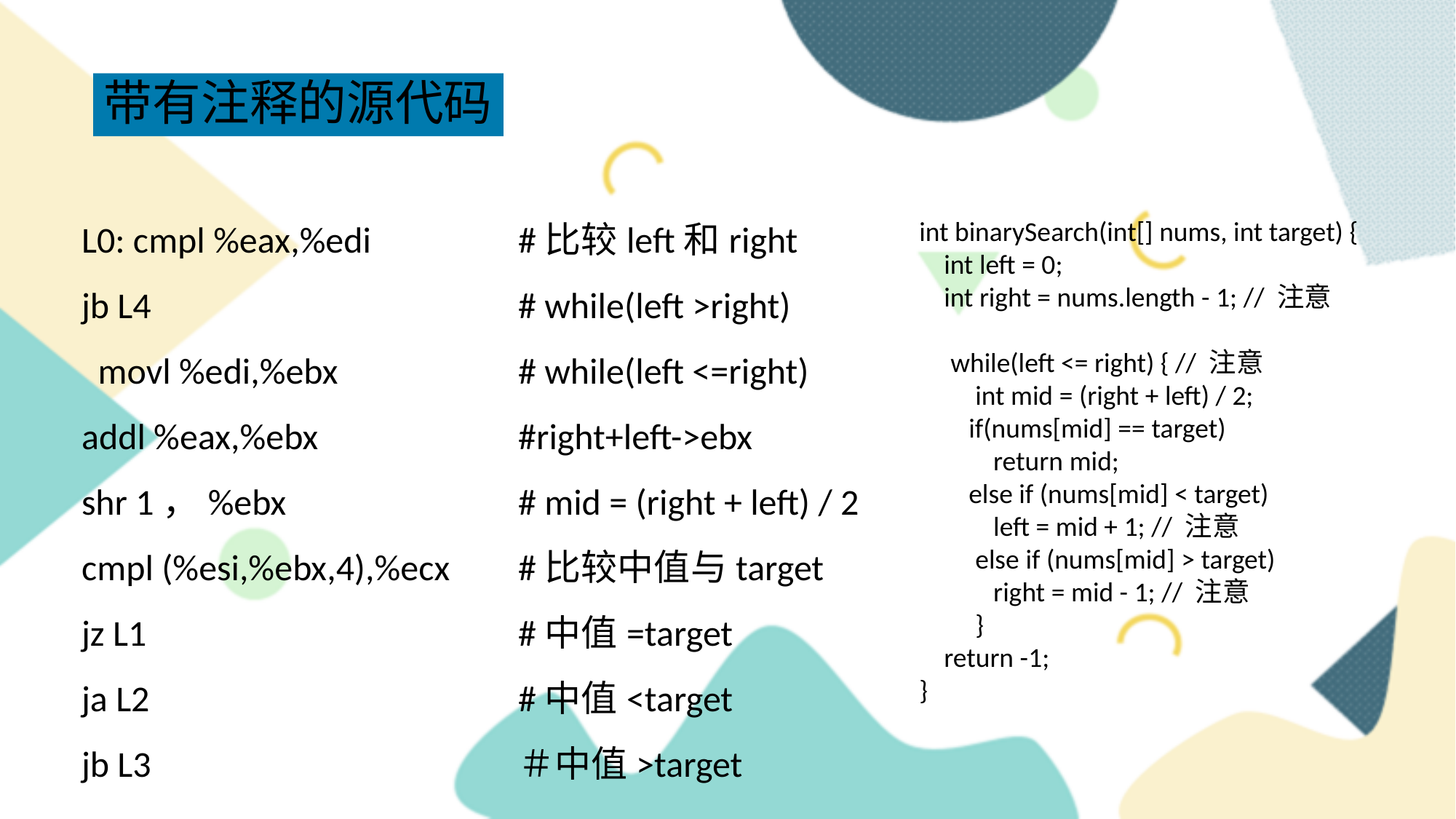

带有注释的源代码
L0: cmpl %eax,%edi		#比较left和right
jb L4				# while(left >right)
  movl %edi,%ebx		# while(left <=right)
addl %eax,%ebx		#right+left->ebx
shr 1，%ebx			# mid = (right + left) / 2
cmpl (%esi,%ebx,4),%ecx	#比较中值与target
jz L1				#中值=target
ja L2				#中值<target
jb L3 				＃中值>target
int binarySearch(int[] nums, int target) {
    int left = 0; 
    int right = nums.length - 1; // 注意
    while(left <= right) { // 注意
        int mid = (right + left) / 2;
        if(nums[mid] == target)
            return mid; 
        else if (nums[mid] < target)
            left = mid + 1; // 注意
        else if (nums[mid] > target)
            right = mid - 1; // 注意
        }
    return -1;
}